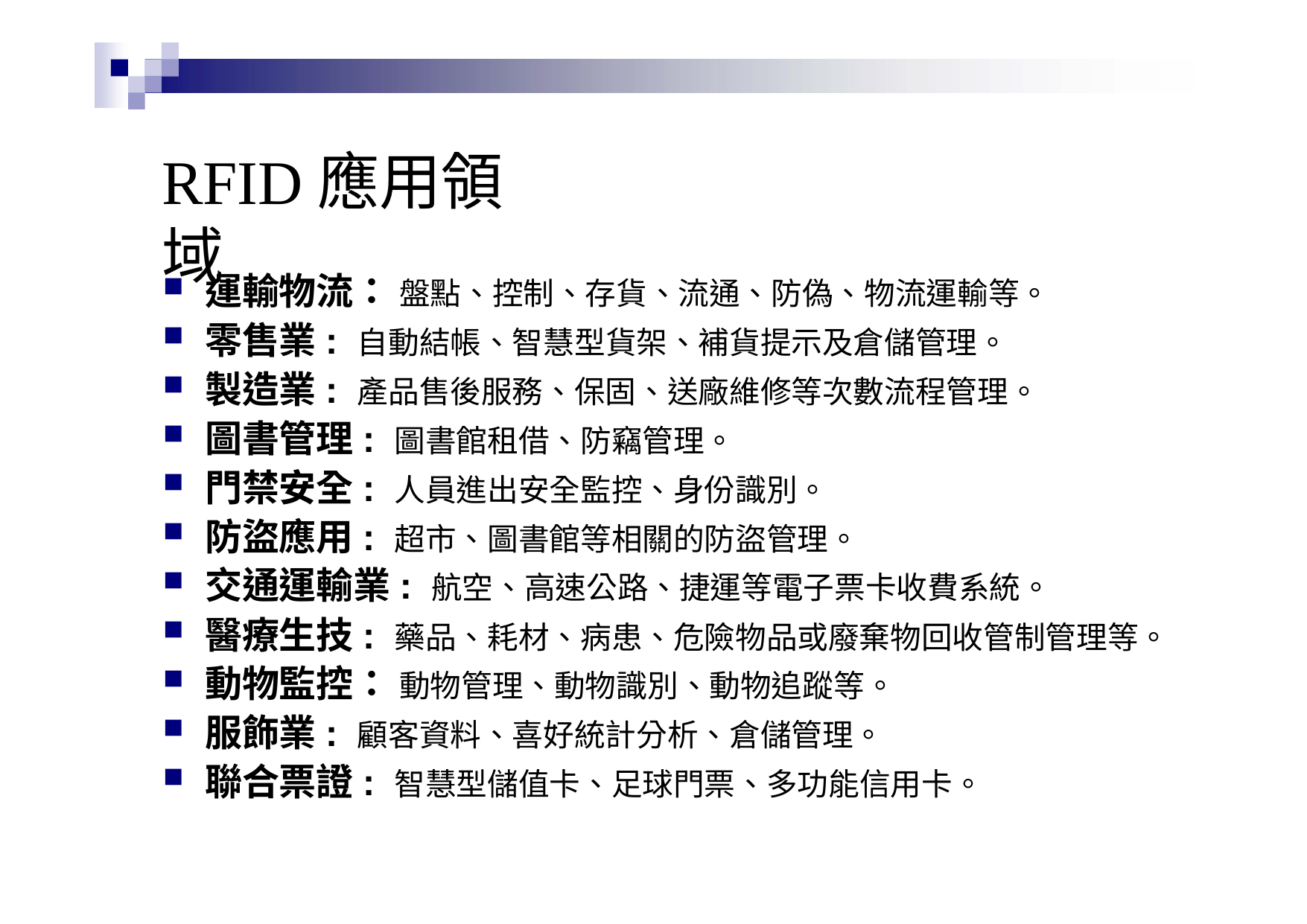

# RFID應用領域
運輸物流： 盤點、控制、存貨、流通、防偽、物流運輸等。
零售業: 自動結帳、智慧型貨架、補貨提示及倉儲管理。
製造業: 產品售後服務、保固、送廠維修等次數流程管理。
圖書管理: 圖書館租借、防竊管理。
門禁安全: 人員進出安全監控、身份識別。
防盜應用: 超市、圖書館等相關的防盜管理。
交通運輸業: 航空、高速公路、捷運等電子票卡收費系統。
醫療生技: 藥品、耗材、病患、危險物品或廢棄物回收管制管理等。
動物監控： 動物管理、動物識別、動物追蹤等。
服飾業: 顧客資料、喜好統計分析、倉儲管理。
聯合票證: 智慧型儲值卡、足球門票、多功能信用卡。